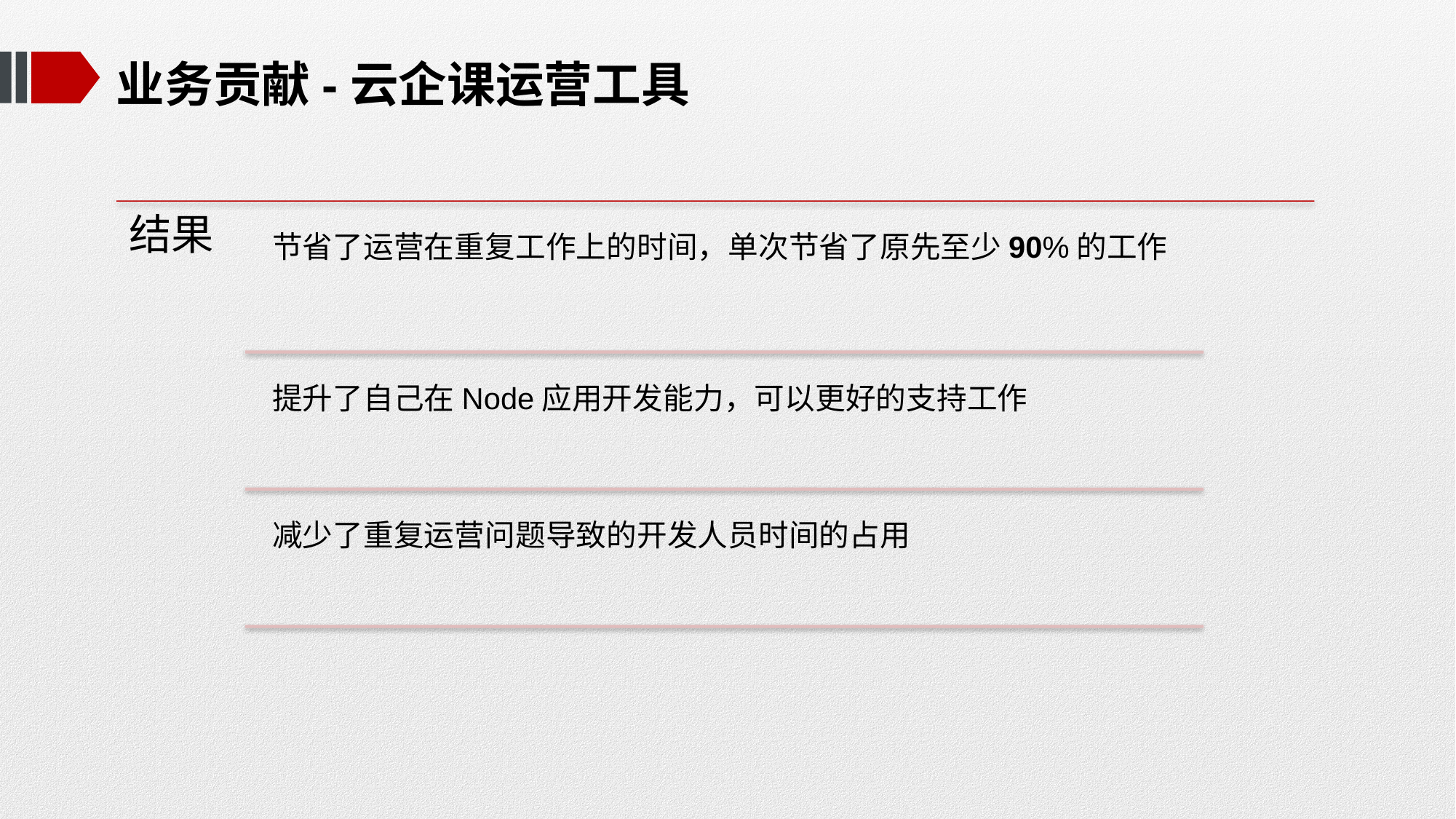

# 业务贡献-云企课运营工具
结果
节省了运营在重复工作上的时间，单次节省了原先至少90%的工作
提升了自己在Node应用开发能力，可以更好的支持工作
减少了重复运营问题导致的开发人员时间的占用